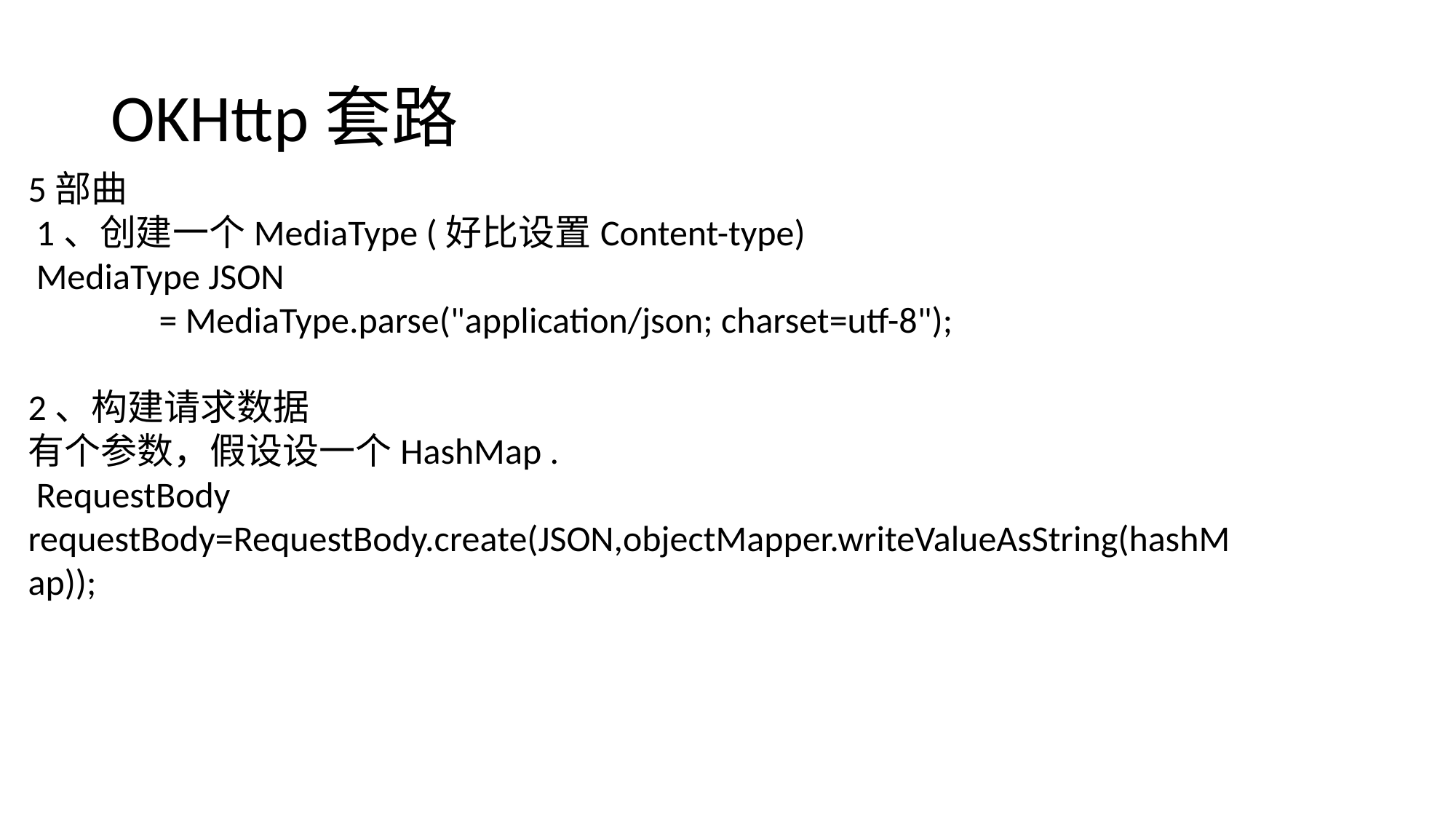

# OKHttp套路
5部曲
 1、创建一个MediaType (好比设置Content-type)
 MediaType JSON
                = MediaType.parse("application/json; charset=utf-8");

2、构建请求数据
有个参数，假设设一个HashMap .
 RequestBody requestBody=RequestBody.create(JSON,objectMapper.writeValueAsString(hashMap));